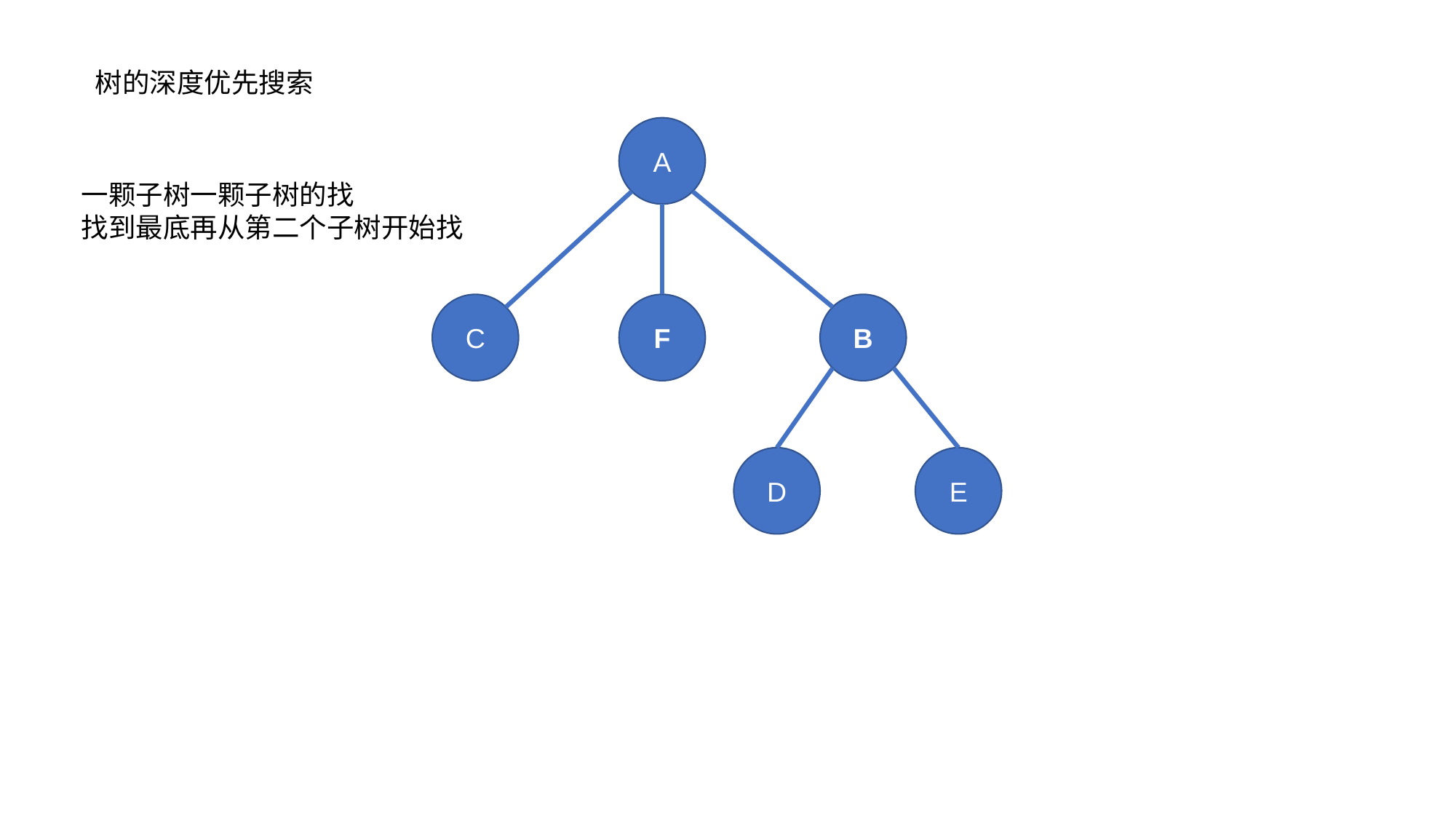

树的深度优先搜索
A
一颗子树一颗子树的找
找到最底再从第二个子树开始找
C
F
B
D
E